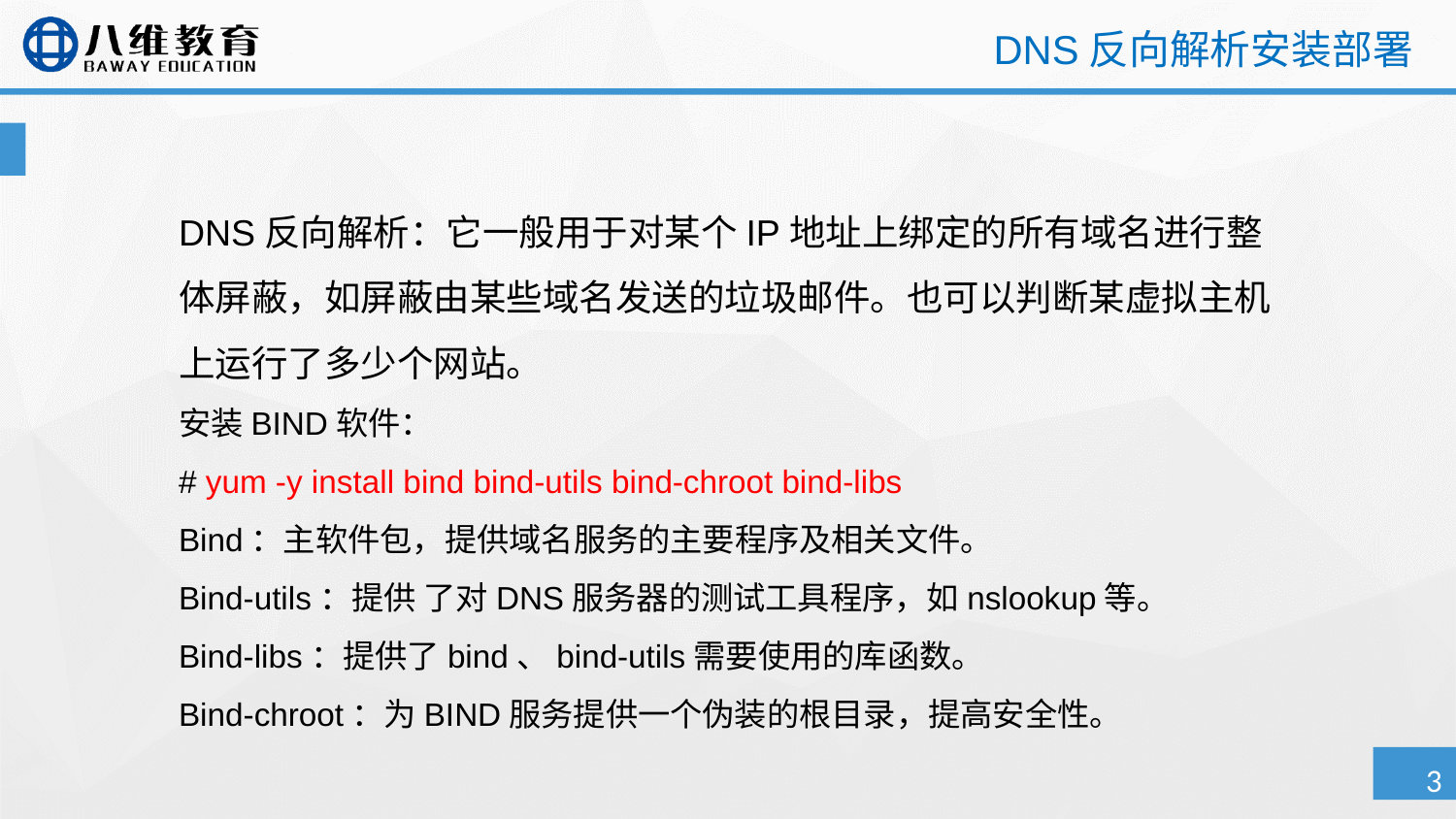

# DNS反向解析安装部署
DNS反向解析：它一般用于对某个IP地址上绑定的所有域名进行整体屏蔽，如屏蔽由某些域名发送的垃圾邮件。也可以判断某虚拟主机上运行了多少个网站。
安装BIND软件：
# yum -y install bind bind-utils bind-chroot bind-libs
Bind：主软件包，提供域名服务的主要程序及相关文件。
Bind-utils：提供 了对DNS服务器的测试工具程序，如nslookup等。
Bind-libs：提供了bind、bind-utils需要使用的库函数。
Bind-chroot：为BIND服务提供一个伪装的根目录，提高安全性。